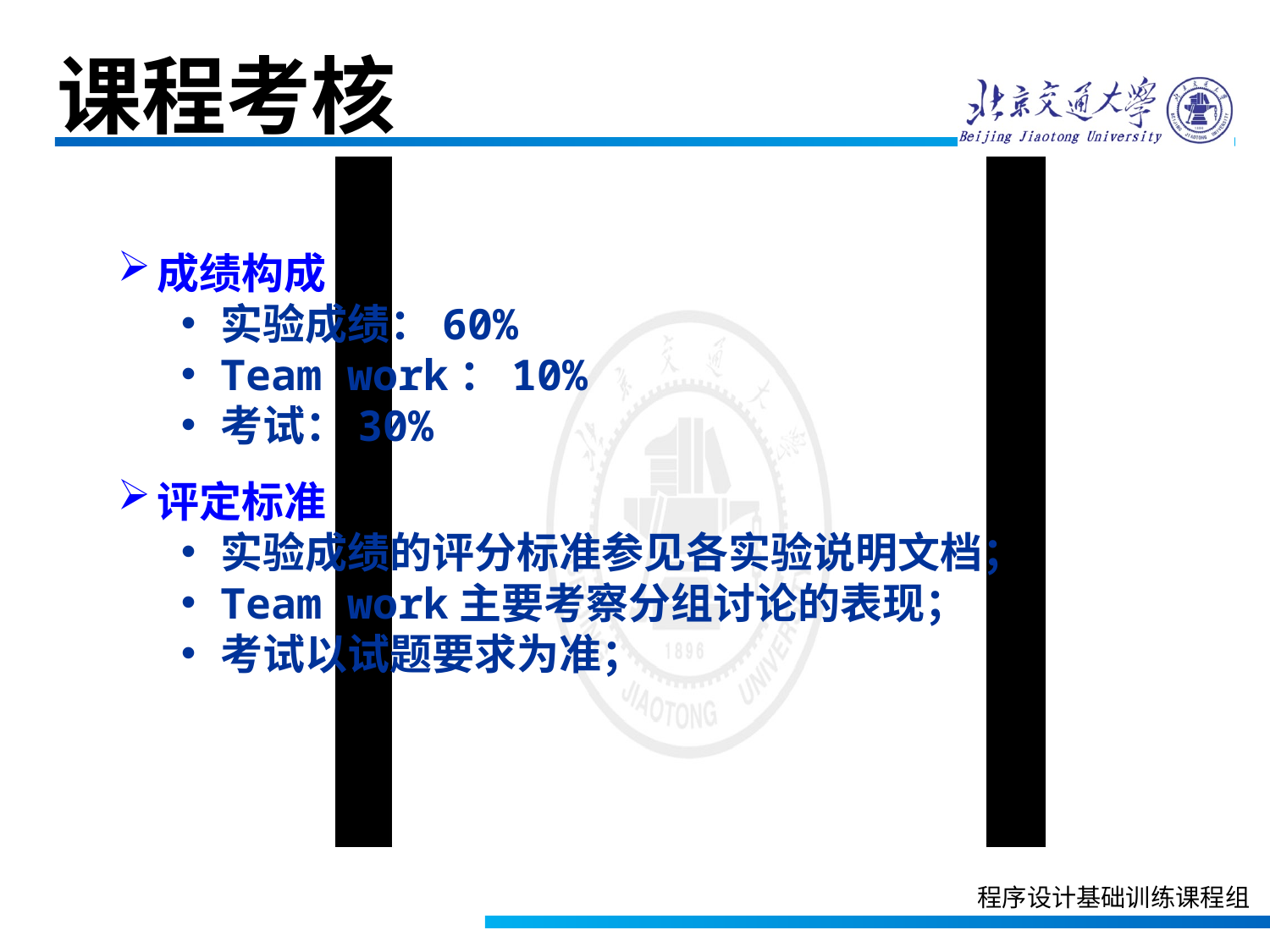

课程考核
成绩构成
实验成绩：60%
Team work：10%
考试：30%
评定标准
实验成绩的评分标准参见各实验说明文档；
Team work主要考察分组讨论的表现；
考试以试题要求为准；
程序设计基础训练课程组